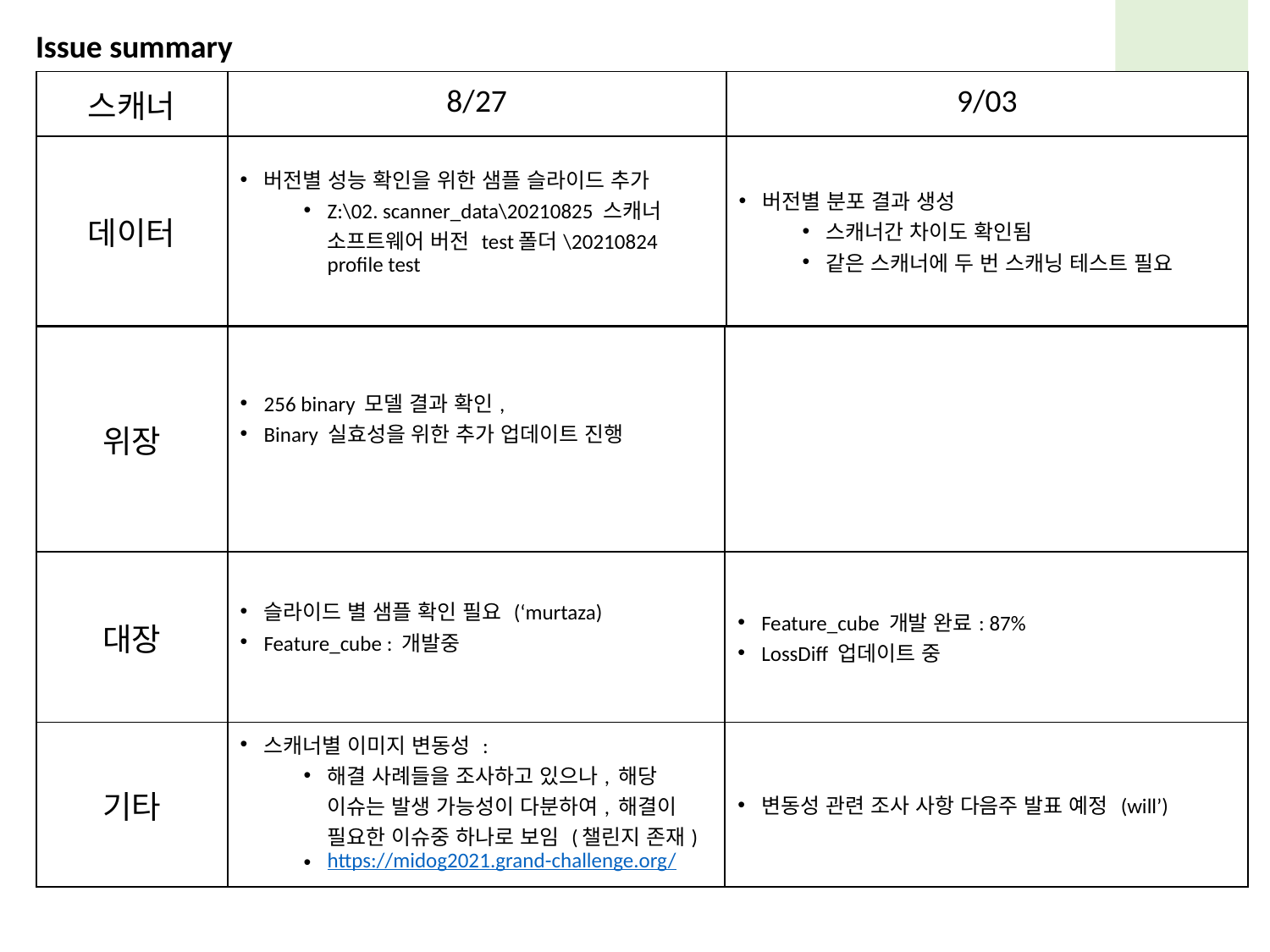

Issue summary
| 스캐너 | 8/27 | 9/03 |
| --- | --- | --- |
| 데이터 | 버전별 성능 확인을 위한 샘플 슬라이드 추가 Z:\02. scanner\_data\20210825 스캐너 소프트웨어 버전 test폴더\20210824 profile test | 버전별 분포 결과 생성 스캐너간 차이도 확인됨 같은 스캐너에 두 번 스캐닝 테스트 필요 |
|  |  |  |
| 위장 | 256 binary 모델 결과 확인, Binary 실효성을 위한 추가 업데이트 진행 |  |
| --- | --- | --- |
| 대장 | 슬라이드 별 샘플 확인 필요 (‘murtaza) Feature\_cube : 개발중 | Feature\_cube 개발 완료: 87% LossDiff 업데이트 중 |
| 기타 | 스캐너별 이미지 변동성 : 해결 사례들을 조사하고 있으나, 해당 이슈는 발생 가능성이 다분하여, 해결이 필요한 이슈중 하나로 보임 (챌린지 존재) https://midog2021.grand-challenge.org/ | 변동성 관련 조사 사항 다음주 발표 예정 (will’) |